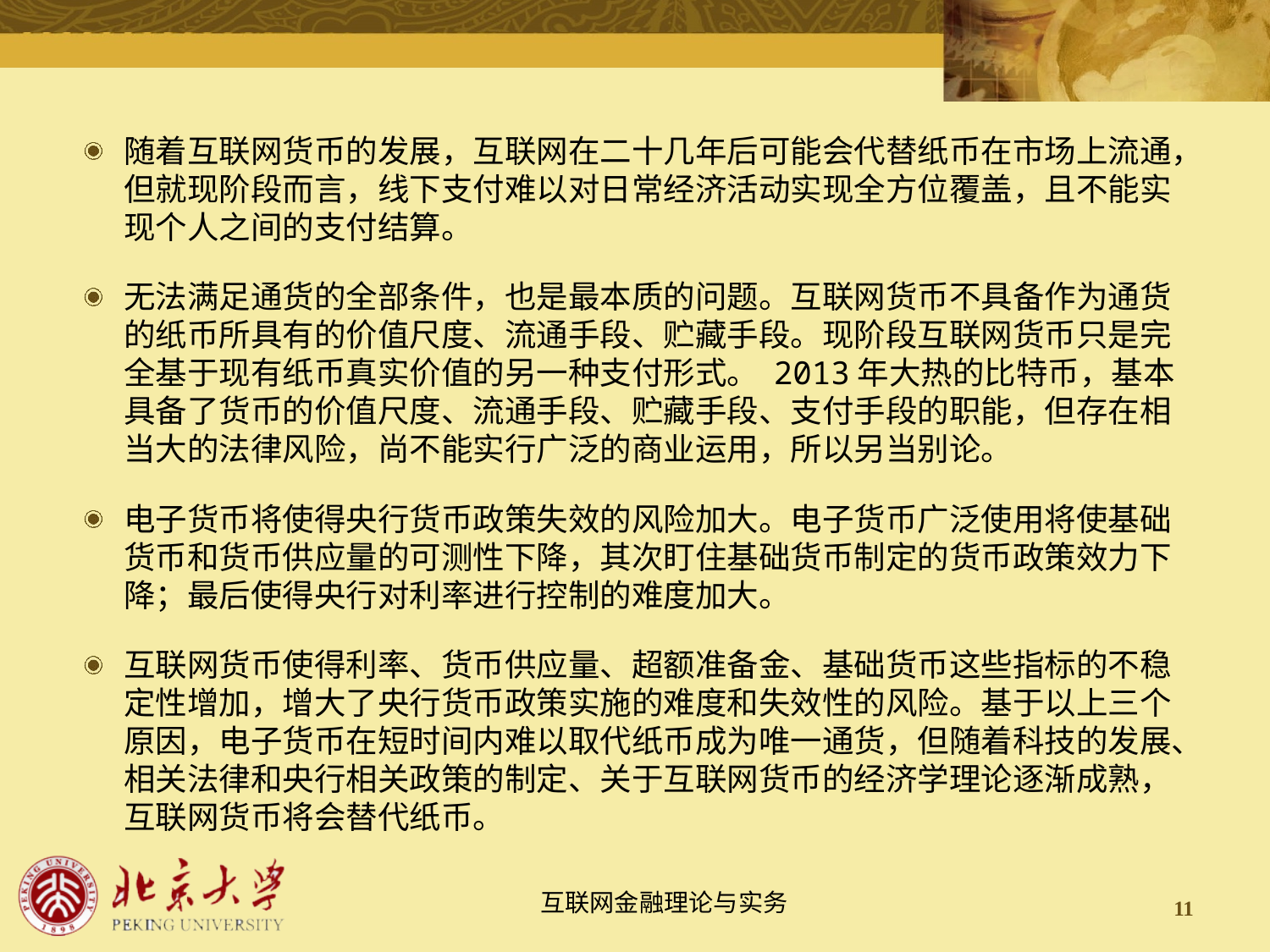

随着互联网货币的发展，互联网在二十几年后可能会代替纸币在市场上流通，但就现阶段而言，线下支付难以对日常经济活动实现全方位覆盖，且不能实现个人之间的支付结算。
无法满足通货的全部条件，也是最本质的问题。互联网货币不具备作为通货的纸币所具有的价值尺度、流通手段、贮藏手段。现阶段互联网货币只是完全基于现有纸币真实价值的另一种支付形式。 2013年大热的比特币，基本具备了货币的价值尺度、流通手段、贮藏手段、支付手段的职能，但存在相当大的法律风险，尚不能实行广泛的商业运用，所以另当别论。
电子货币将使得央行货币政策失效的风险加大。电子货币广泛使用将使基础货币和货币供应量的可测性下降，其次盯住基础货币制定的货币政策效力下降；最后使得央行对利率进行控制的难度加大。
互联网货币使得利率、货币供应量、超额准备金、基础货币这些指标的不稳定性增加，增大了央行货币政策实施的难度和失效性的风险。基于以上三个原因，电子货币在短时间内难以取代纸币成为唯一通货，但随着科技的发展、相关法律和央行相关政策的制定、关于互联网货币的经济学理论逐渐成熟，互联网货币将会替代纸币。

11